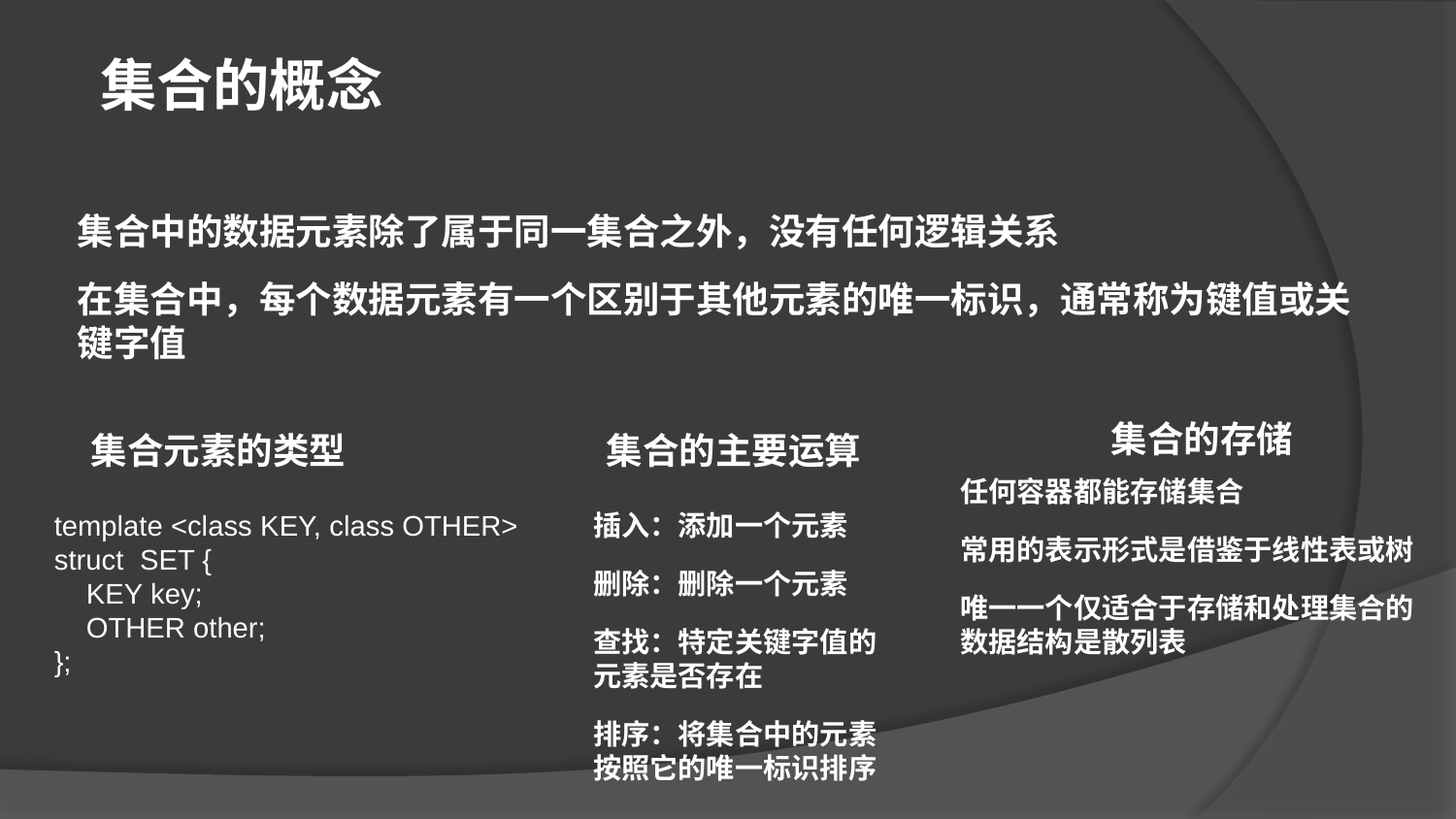

集合的概念
集合中的数据元素除了属于同一集合之外，没有任何逻辑关系
在集合中，每个数据元素有一个区别于其他元素的唯一标识，通常称为键值或关键字值
集合的存储
集合元素的类型
集合的主要运算
任何容器都能存储集合
常用的表示形式是借鉴于线性表或树
唯一一个仅适合于存储和处理集合的数据结构是散列表
template <class KEY, class OTHER>
struct  SET {
    KEY key;
    OTHER other;
};
插入：添加一个元素
删除：删除一个元素
查找：特定关键字值的元素是否存在
排序：将集合中的元素按照它的唯一标识排序